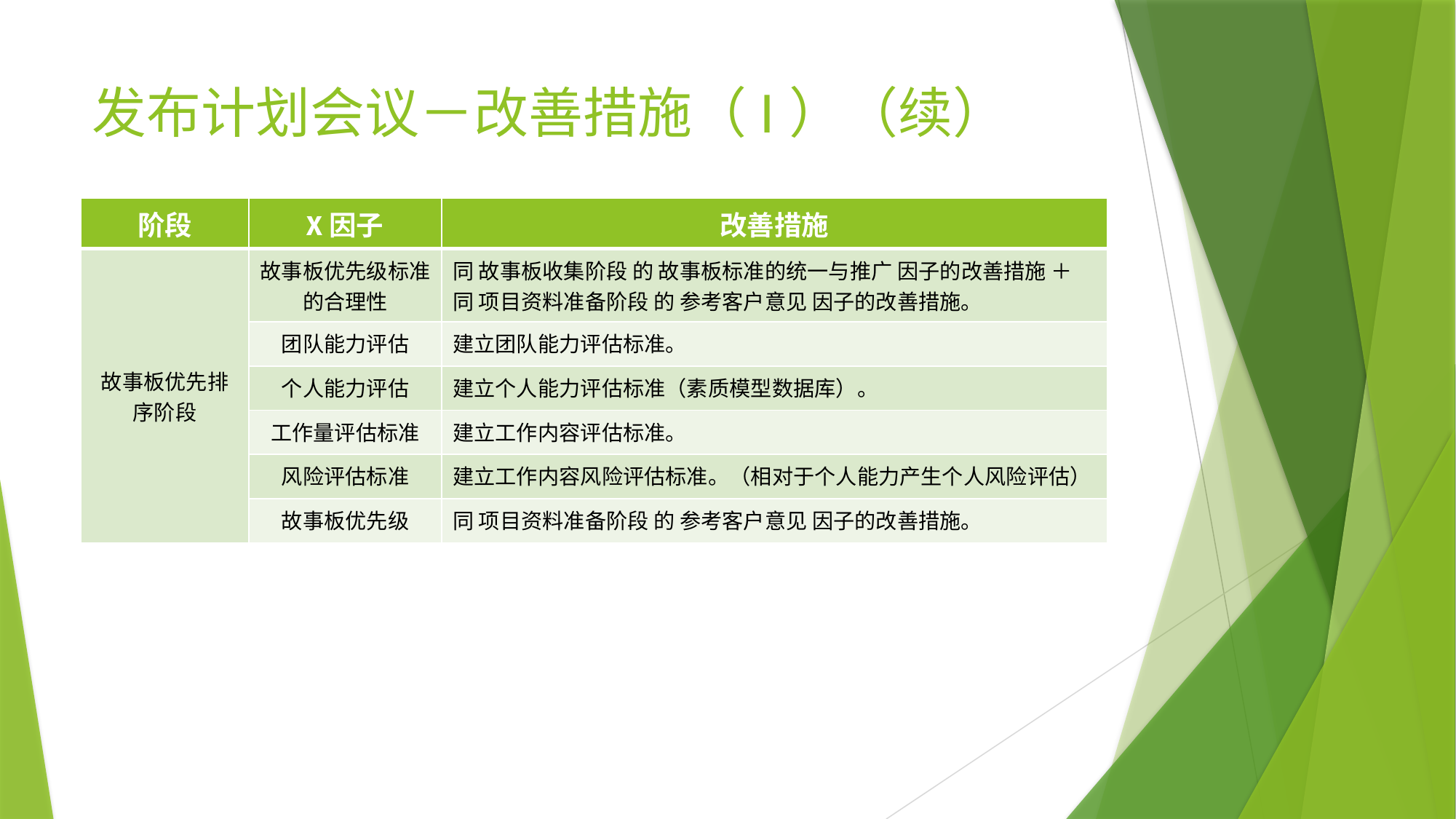

# 发布计划会议－改善措施（I）（续）
| 阶段 | X因子 | 改善措施 |
| --- | --- | --- |
| 故事板优先排序阶段 | 故事板优先级标准的合理性 | 同 故事板收集阶段 的 故事板标准的统一与推广 因子的改善措施 ＋ 同 项目资料准备阶段 的 参考客户意见 因子的改善措施。 |
|  | 团队能力评估 | 建立团队能力评估标准。 |
|  | 个人能力评估 | 建立个人能力评估标准（素质模型数据库）。 |
|  | 工作量评估标准 | 建立工作内容评估标准。 |
|  | 风险评估标准 | 建立工作内容风险评估标准。（相对于个人能力产生个人风险评估） |
|  | 故事板优先级 | 同 项目资料准备阶段 的 参考客户意见 因子的改善措施。 |